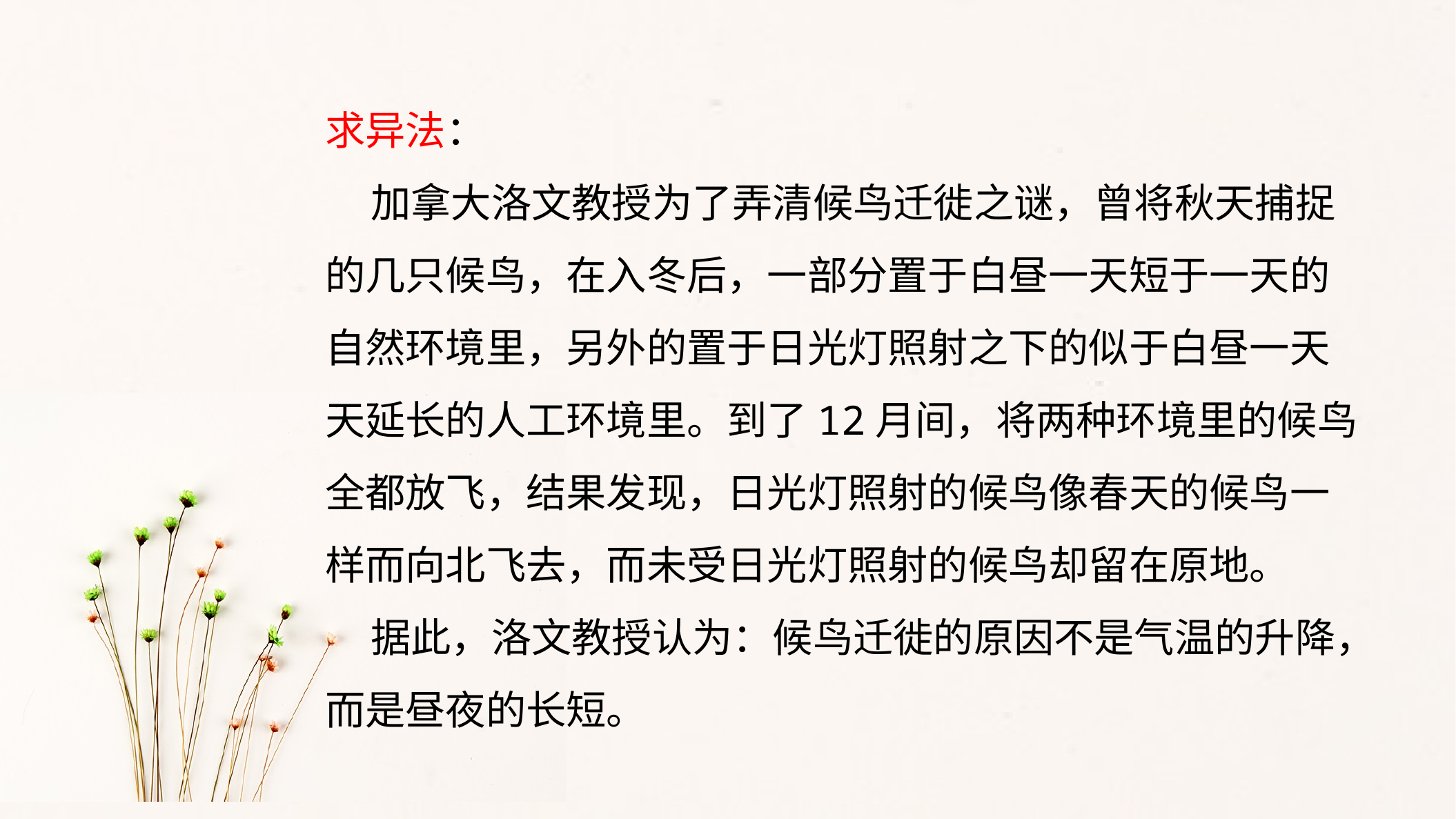

求异法：
    加拿大洛文教授为了弄清候鸟迁徙之谜，曾将秋天捕捉的几只候鸟，在入冬后，一部分置于白昼一天短于一天的自然环境里，另外的置于日光灯照射之下的似于白昼一天天延长的人工环境里。到了12月间，将两种环境里的候鸟全都放飞，结果发现，日光灯照射的候鸟像春天的候鸟一样而向北飞去，而未受日光灯照射的候鸟却留在原地。
    据此，洛文教授认为：候鸟迁徙的原因不是气温的升降，而是昼夜的长短。